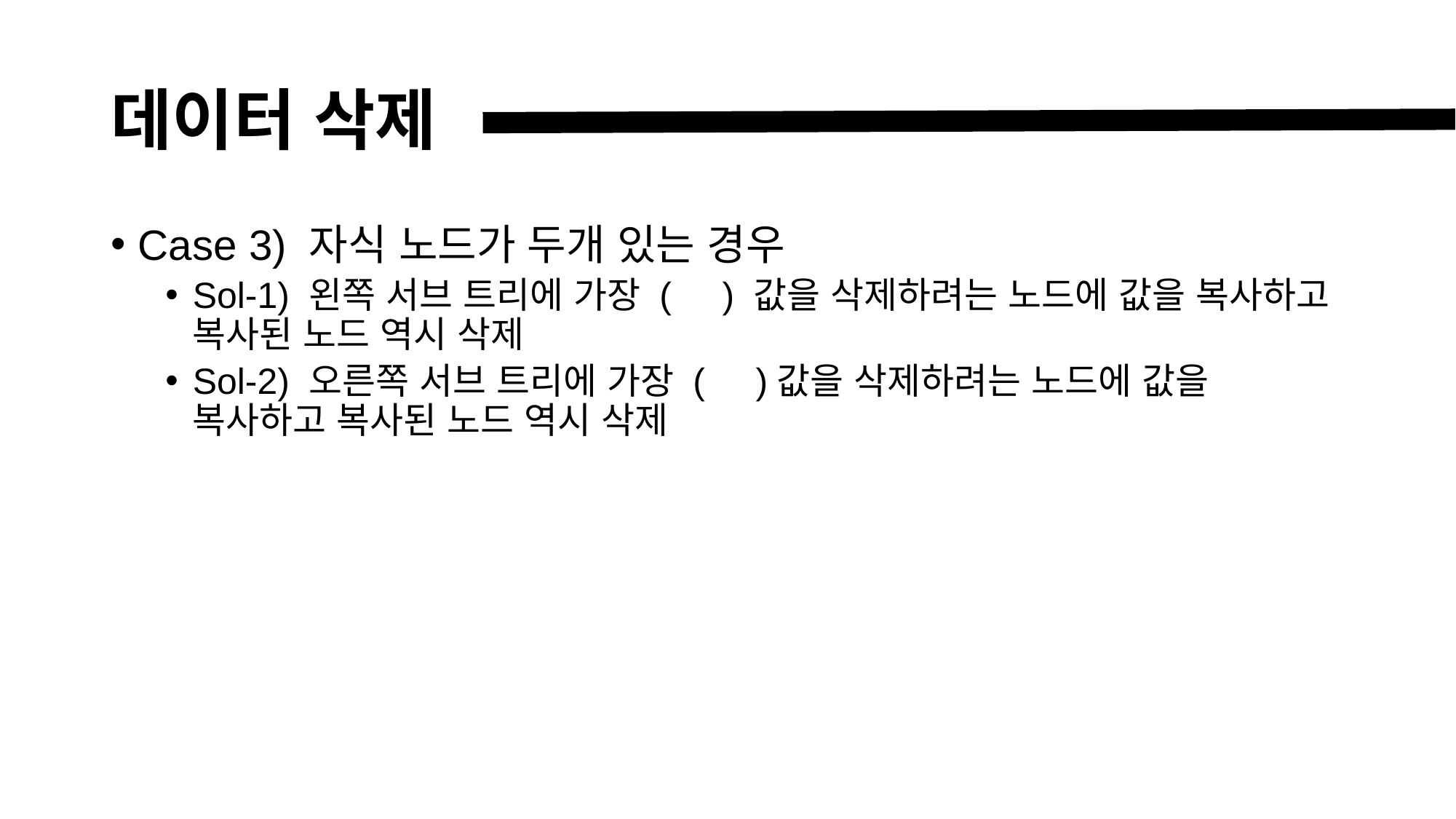

# 데이터 삭제
Case 3) 자식 노드가 두개 있는 경우
Sol-1) 왼쪽 서브 트리에 가장 (     ) 값을 삭제하려는 노드에 값을 복사하고 복사된 노드 역시 삭제
Sol-2) 오른쪽 서브 트리에 가장 (     )값을 삭제하려는 노드에 값을 복사하고 복사된 노드 역시 삭제